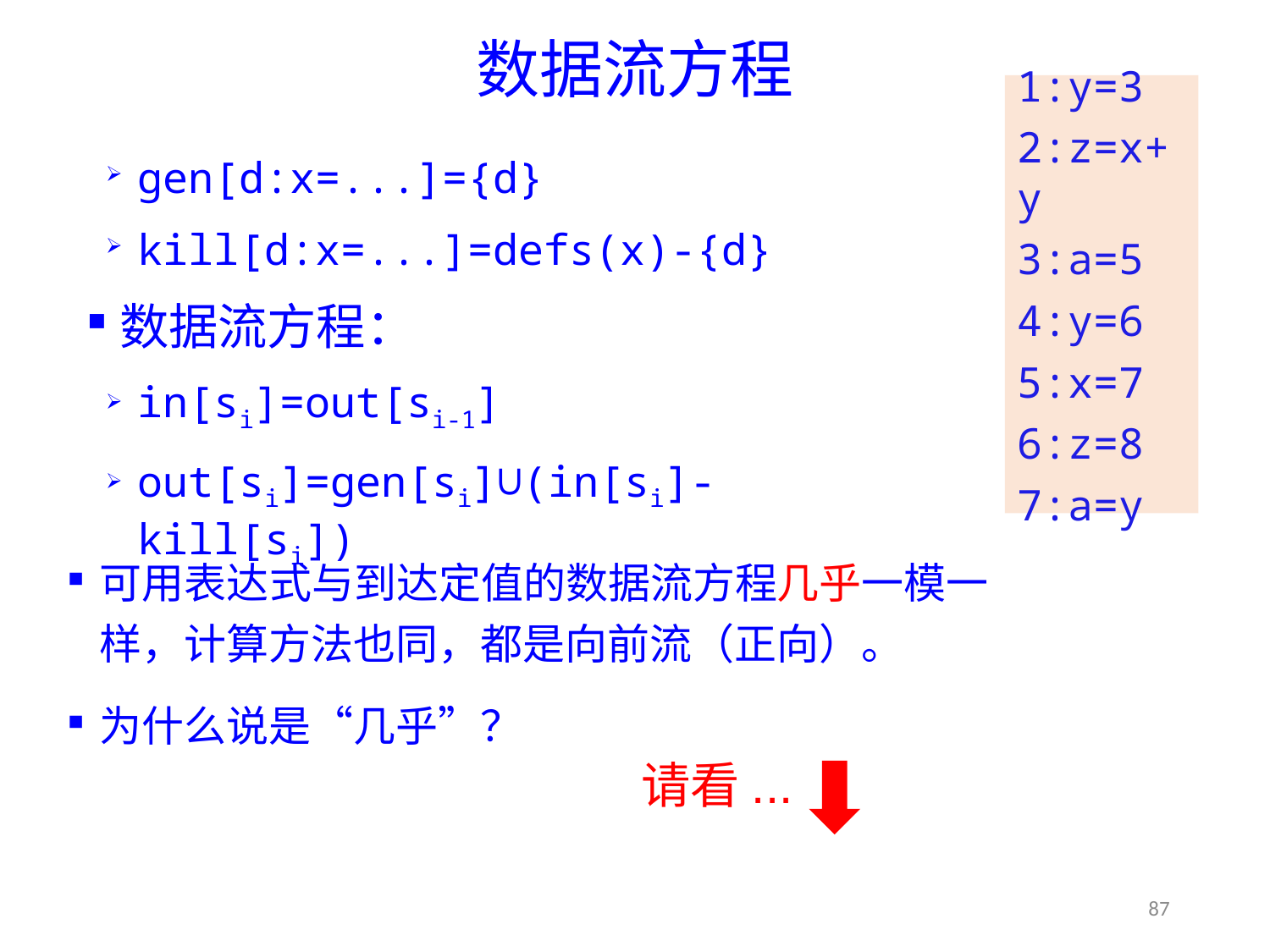

# 数据流方程
1:y=3
2:z=x+y
3:a=5
4:y=6
5:x=7
6:z=8
7:a=y
gen[d:x=...]={d}
kill[d:x=...]=defs(x)-{d}
数据流方程：
in[si]=out[si-1]
out[si]=gen[si]∪(in[si]-kill[si])
可用表达式与到达定值的数据流方程几乎一模一样，计算方法也同，都是向前流（正向）。
为什么说是“几乎”？
请看...

87